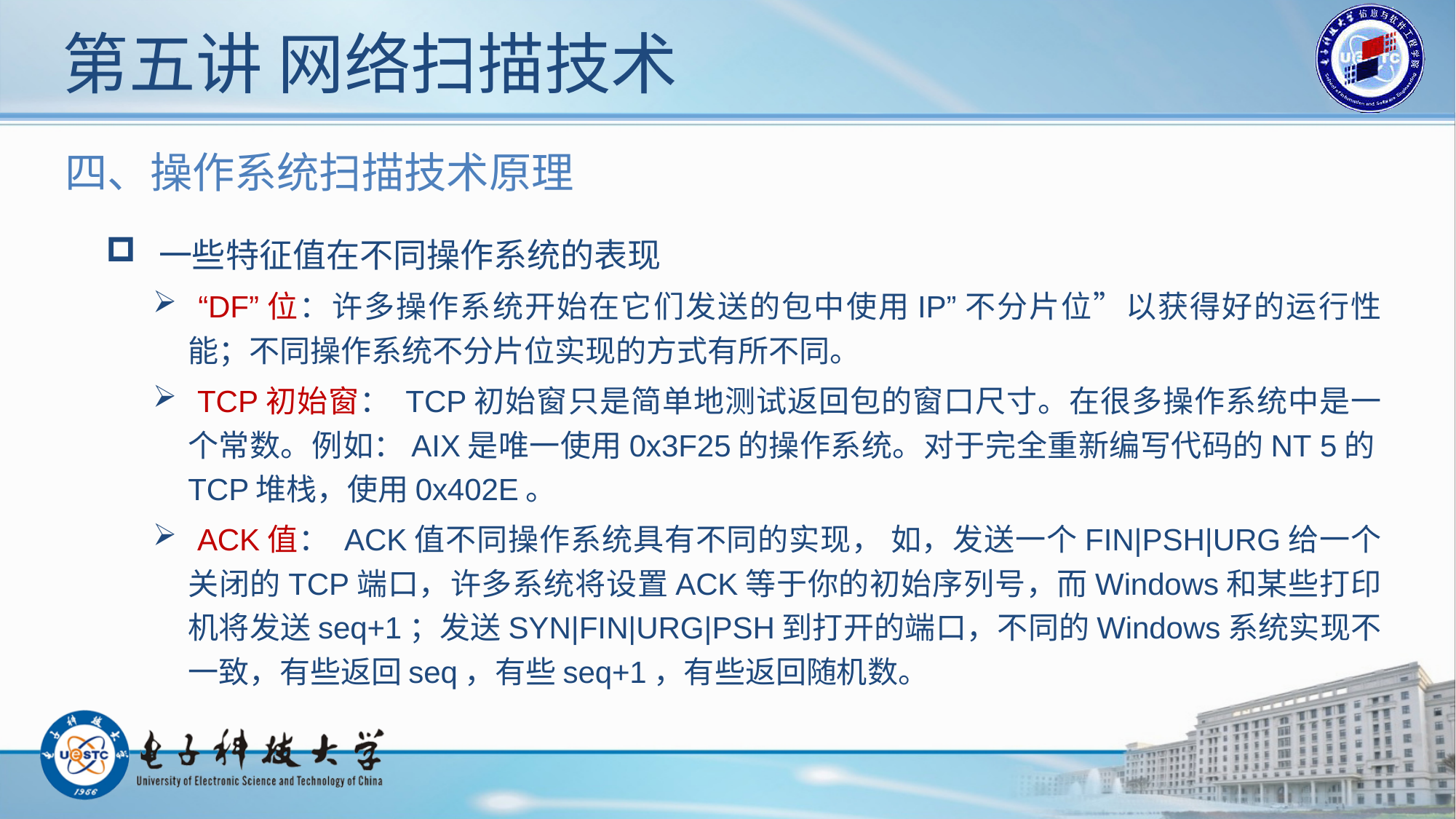

# 第五讲 网络扫描技术
四、操作系统扫描技术原理
 一些特征值在不同操作系统的表现
 “DF”位：许多操作系统开始在它们发送的包中使用IP”不分片位”以获得好的运行性能；不同操作系统不分片位实现的方式有所不同。
 TCP初始窗： TCP初始窗只是简单地测试返回包的窗口尺寸。在很多操作系统中是一个常数。例如：AIX是唯一使用0x3F25的操作系统。对于完全重新编写代码的NT 5的TCP堆栈，使用0x402E。
 ACK值： ACK值不同操作系统具有不同的实现， 如，发送一个FIN|PSH|URG给一个关闭的TCP端口，许多系统将设置ACK等于你的初始序列号，而Windows和某些打印机将发送seq+1；发送SYN|FIN|URG|PSH到打开的端口，不同的Windows系统实现不一致，有些返回seq，有些seq+1，有些返回随机数。